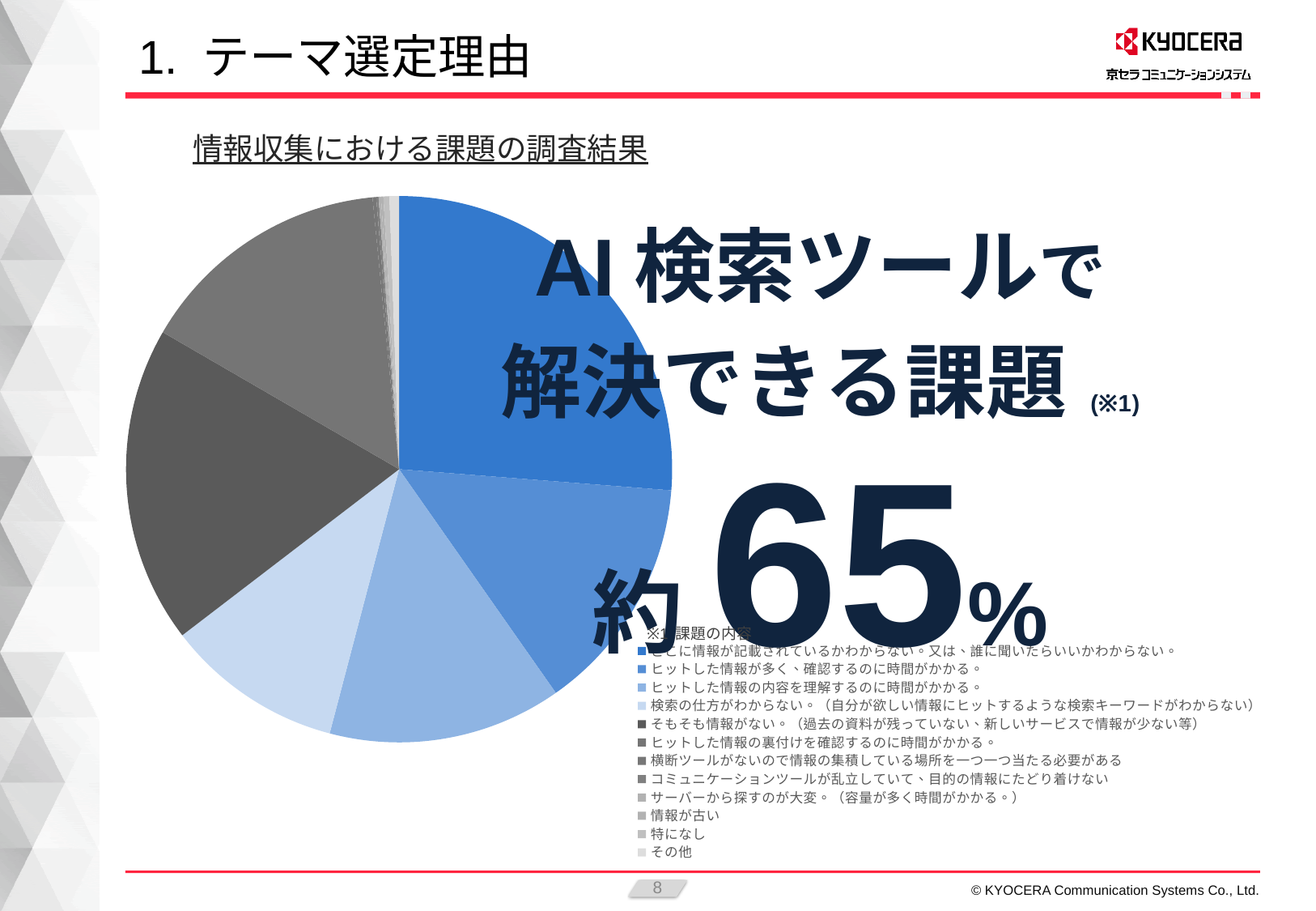

# 1. テーマ選定理由

### Chart

| Category | 集計 |
|---|---|
| どこに情報が記載されているかわからない。又は、誰に聞いたらいいかわからない。 | 0.2623413258110014 |
| ヒットした情報が多く、確認するのに時間がかかる。 | 0.14033850493653033 |
| ヒットした情報の内容を理解するのに時間がかかる。 | 0.1382228490832158 |
| 検索の仕方がわからない。（自分が欲しい情報にヒットするような検索キーワードがわからない） | 0.10507757404795487 |
| そもそも情報がない。（過去の資料が残っていない、新しいサービスで情報が少ない等） | 0.18758815232722145 |
| ヒットした情報の裏付けを確認するのに時間がかかる。 | 0.15091678420310295 |
| 横断ツールがないので情報の集積している場所を一つ一つ当たる必要がある | 0.0021156558533145277 |
| コミュニケーションツールが乱立していて、目的の情報にたどり着けない | 0.0014104372355430183 |
| サーバーから探すのが大変。（容量が多く時間がかかる。） | 0.0014104372355430183 |
| 情報が古い | 0.0014104372355430183 |
| 特になし | 0.003526093088857546 |
| その他 | 0.005641748942172073 |
情報収集における課題の調査結果
8